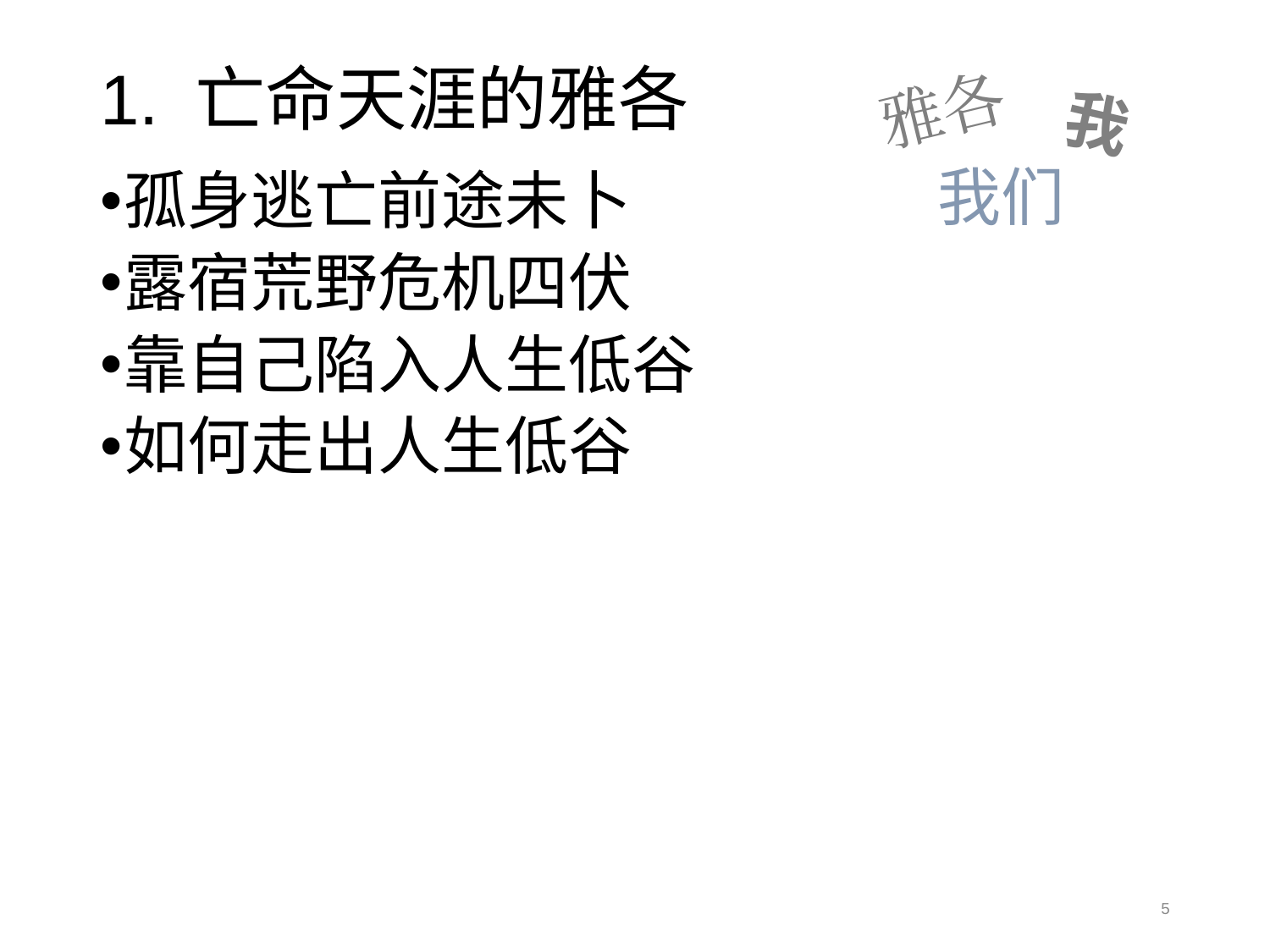

# 1. 亡命天涯的雅各
雅各
我
我们
孤身逃亡前途未卜
露宿荒野危机四伏
靠自己陷入人生低谷
如何走出人生低谷
5